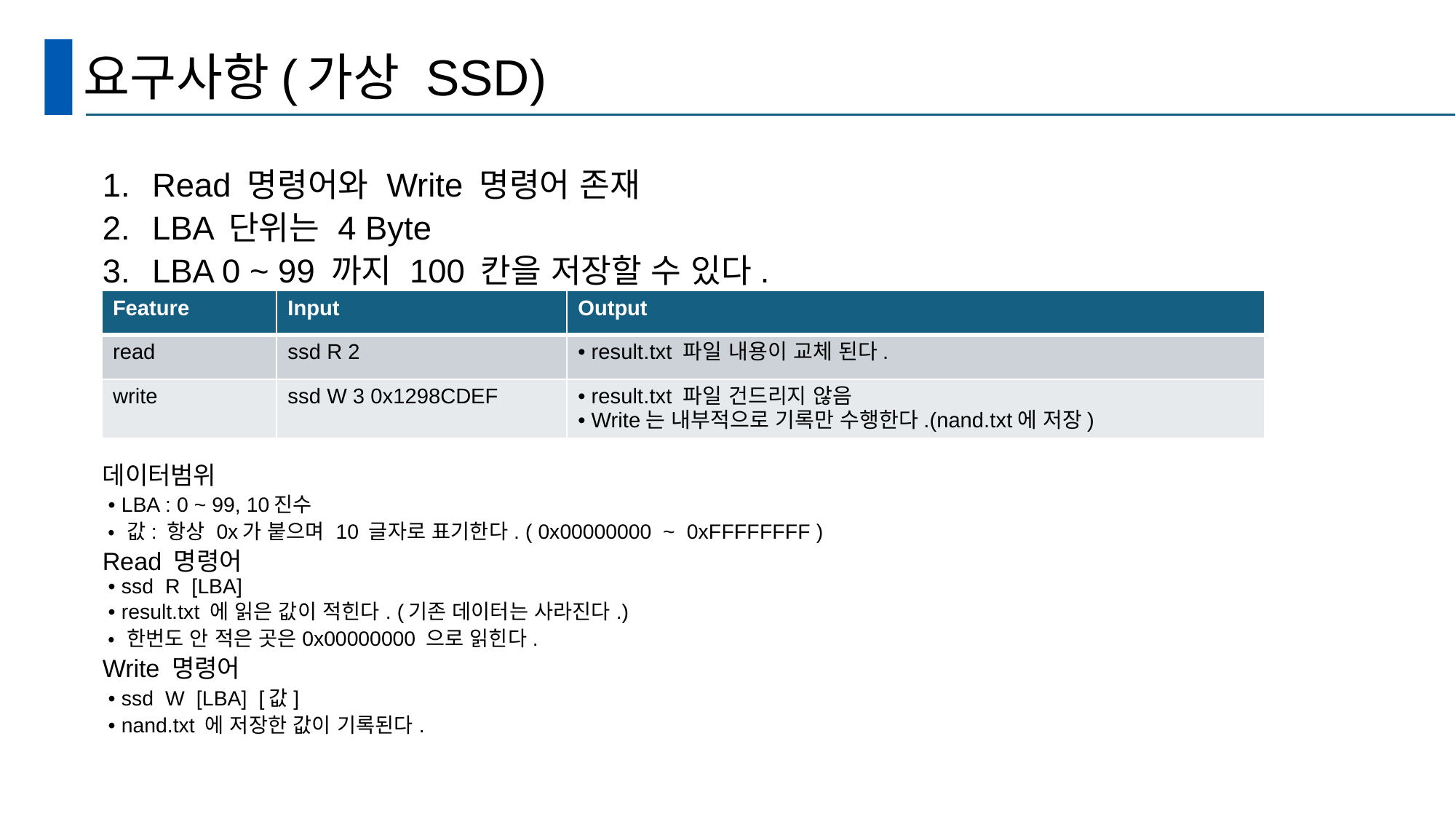

# 요구사항(가상 SSD)
Read 명령어와 Write 명령어 존재
LBA 단위는 4 Byte
LBA 0 ~ 99 까지 100 칸을 저장할 수 있다.

데이터범위
 • LBA : 0 ~ 99, 10진수
 • 값: 항상 0x가 붙으며 10 글자로 표기한다. ( 0x00000000  ~  0xFFFFFFFF )
Read 명령어
 • ssd  R  [LBA]
 • result.txt 에 읽은 값이 적힌다. (기존 데이터는 사라진다.)
 • 한번도 안 적은 곳은0x00000000 으로 읽힌다.
Write 명령어
 • ssd  W  [LBA]  [값]
 • nand.txt 에 저장한 값이 기록된다.

| Feature | Input | Output |
| --- | --- | --- |
| read | ssd R 2 | • result.txt 파일 내용이 교체 된다. |
| write | ssd W 3 0x1298CDEF | • result.txt 파일 건드리지 않음 • Write는 내부적으로 기록만 수행한다.(nand.txt에 저장) |